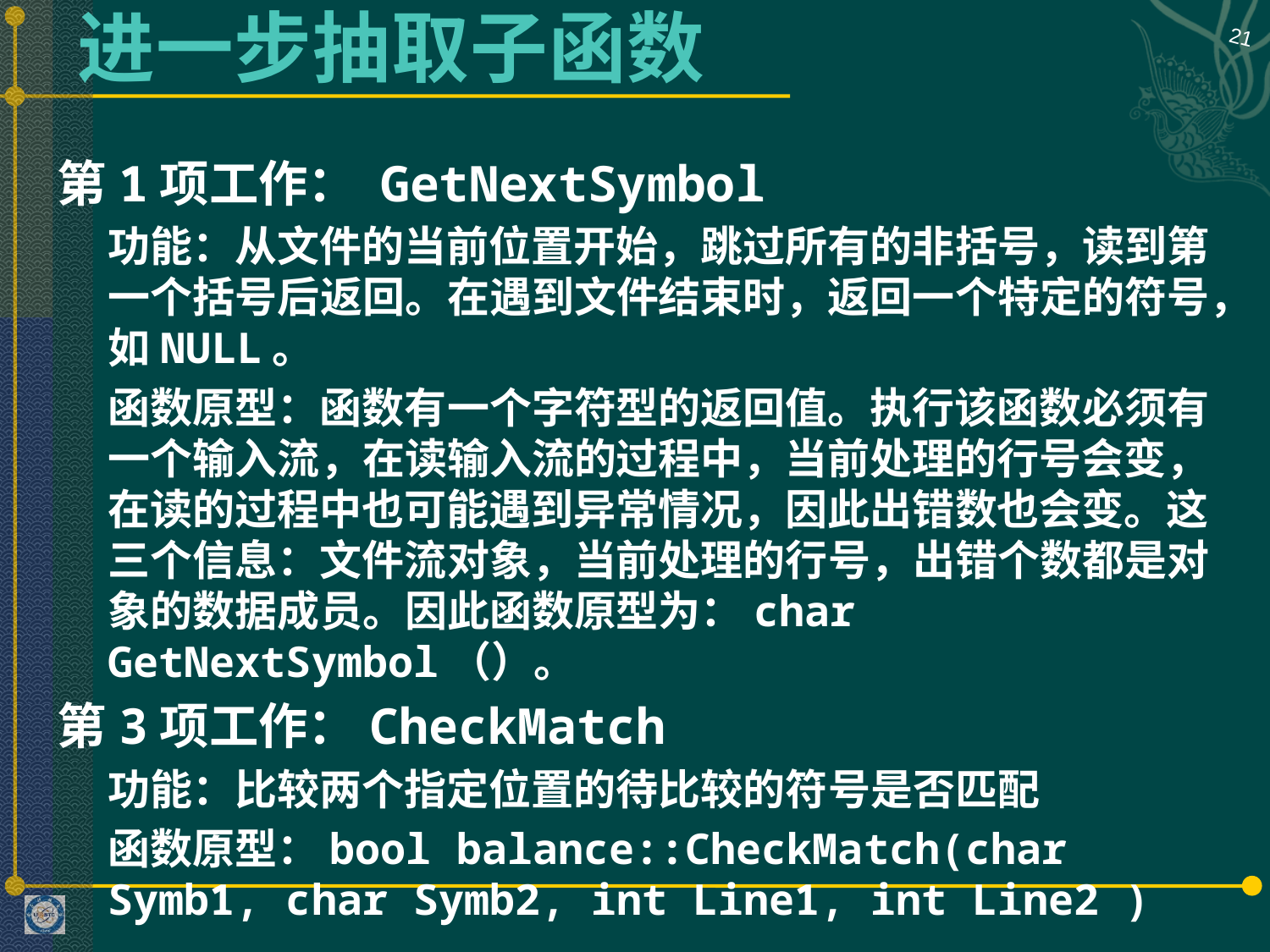

# 进一步抽取子函数
21
第1项工作： GetNextSymbol
功能：从文件的当前位置开始，跳过所有的非括号，读到第一个括号后返回。在遇到文件结束时，返回一个特定的符号，如NULL。
函数原型：函数有一个字符型的返回值。执行该函数必须有一个输入流，在读输入流的过程中，当前处理的行号会变，在读的过程中也可能遇到异常情况，因此出错数也会变。这三个信息：文件流对象，当前处理的行号，出错个数都是对象的数据成员。因此函数原型为：char GetNextSymbol（）。
第3项工作：CheckMatch
功能：比较两个指定位置的待比较的符号是否匹配
函数原型：bool balance::CheckMatch(char Symb1, char Symb2, int Line1, int Line2 )